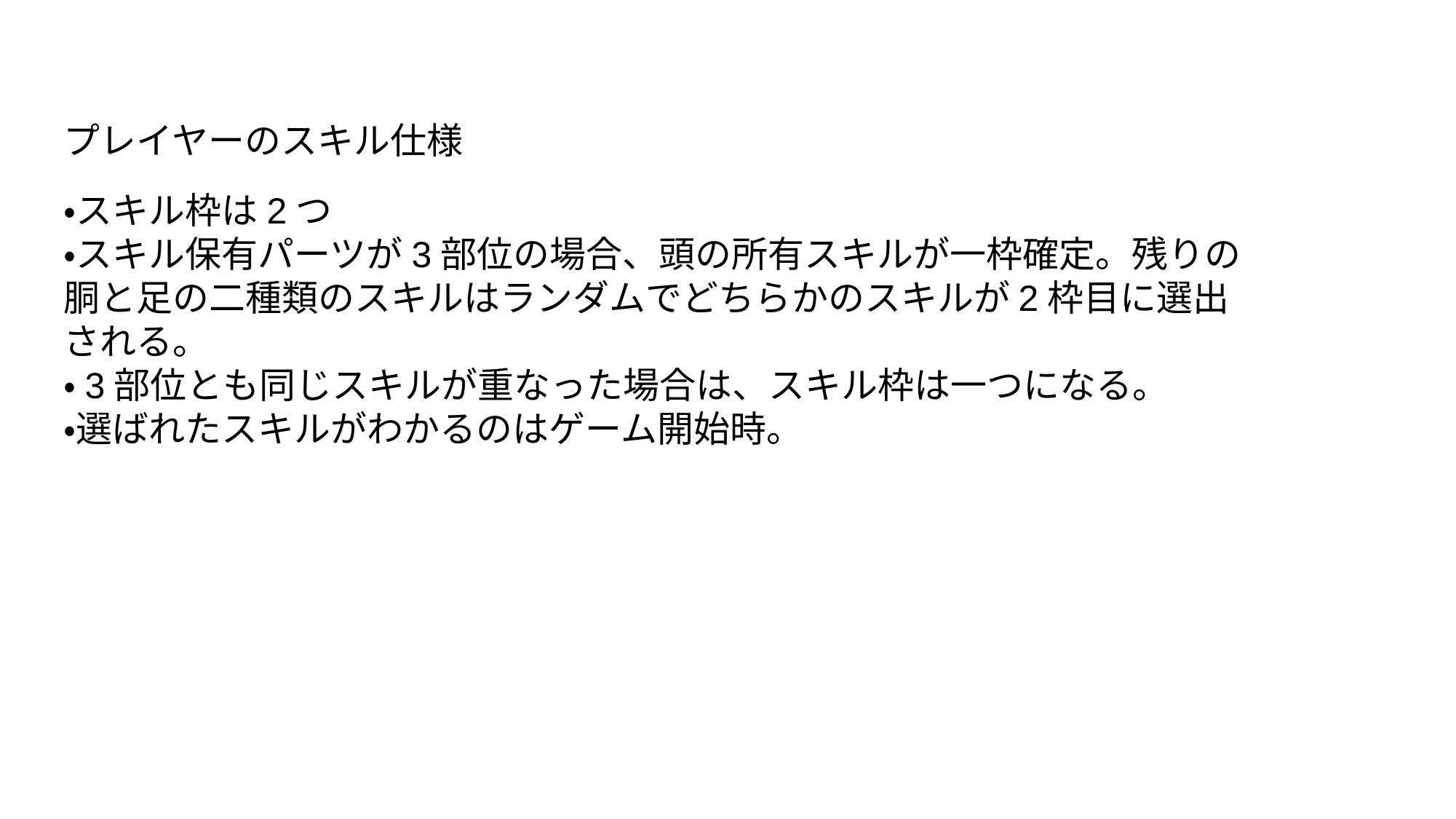

プレイヤーのスキル仕様
・スキル枠は2つ
・スキル保有パーツが3部位の場合、頭の所有スキルが一枠確定。残りの胴と足の二種類のスキルはランダムでどちらかのスキルが2枠目に選出される。
・3部位とも同じスキルが重なった場合は、スキル枠は一つになる。
・選ばれたスキルがわかるのはゲーム開始時。